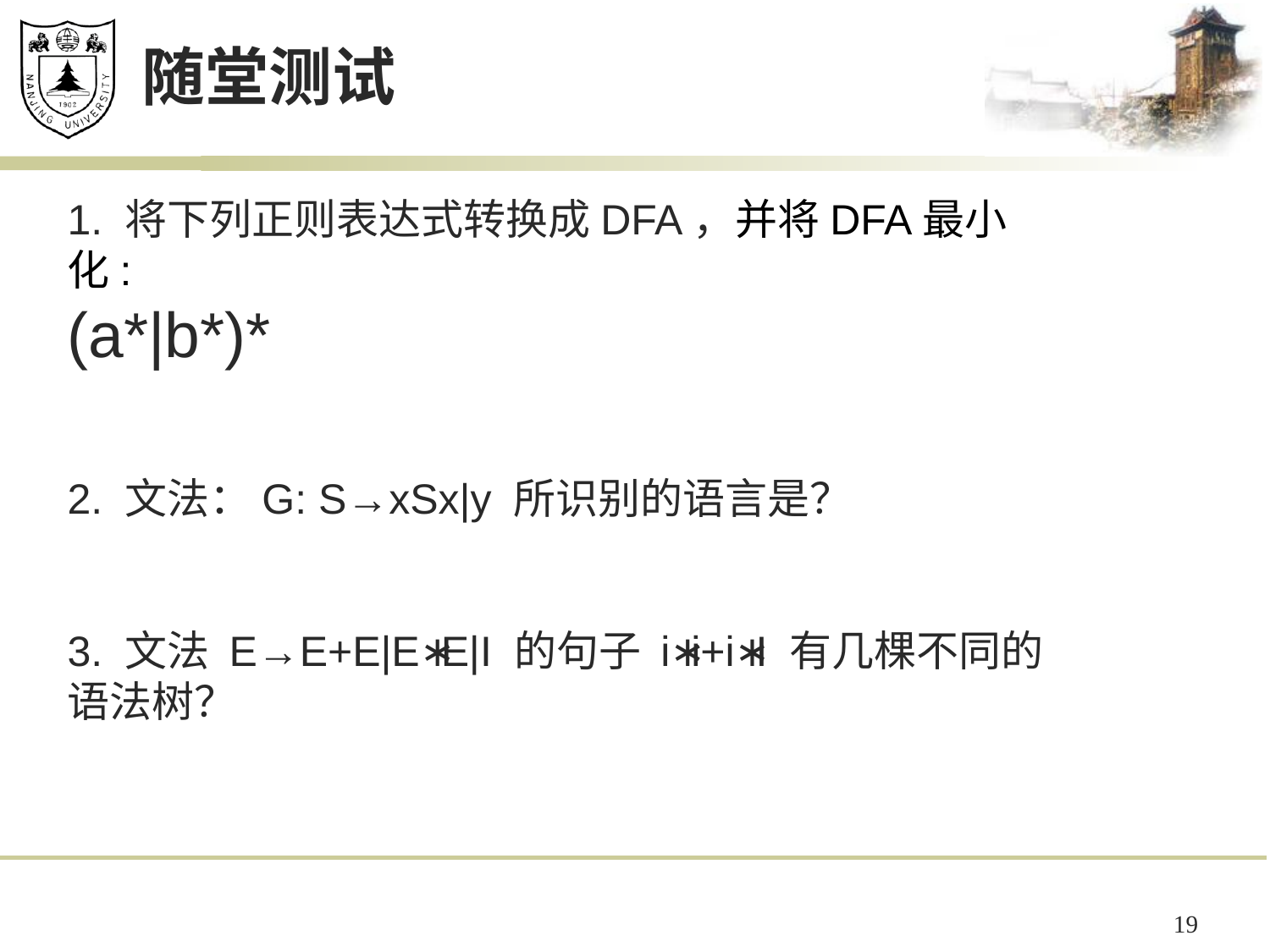

# 随堂测试
1. 将下列正则表达式转换成DFA，并将DFA最小化:
(a*|b*)*

2. 文法：G: S→xSx|y 所识别的语言是？

3. 文法 E→E+E|E∗E|I 的句子 i∗i+i∗I 有几棵不同的语法树？